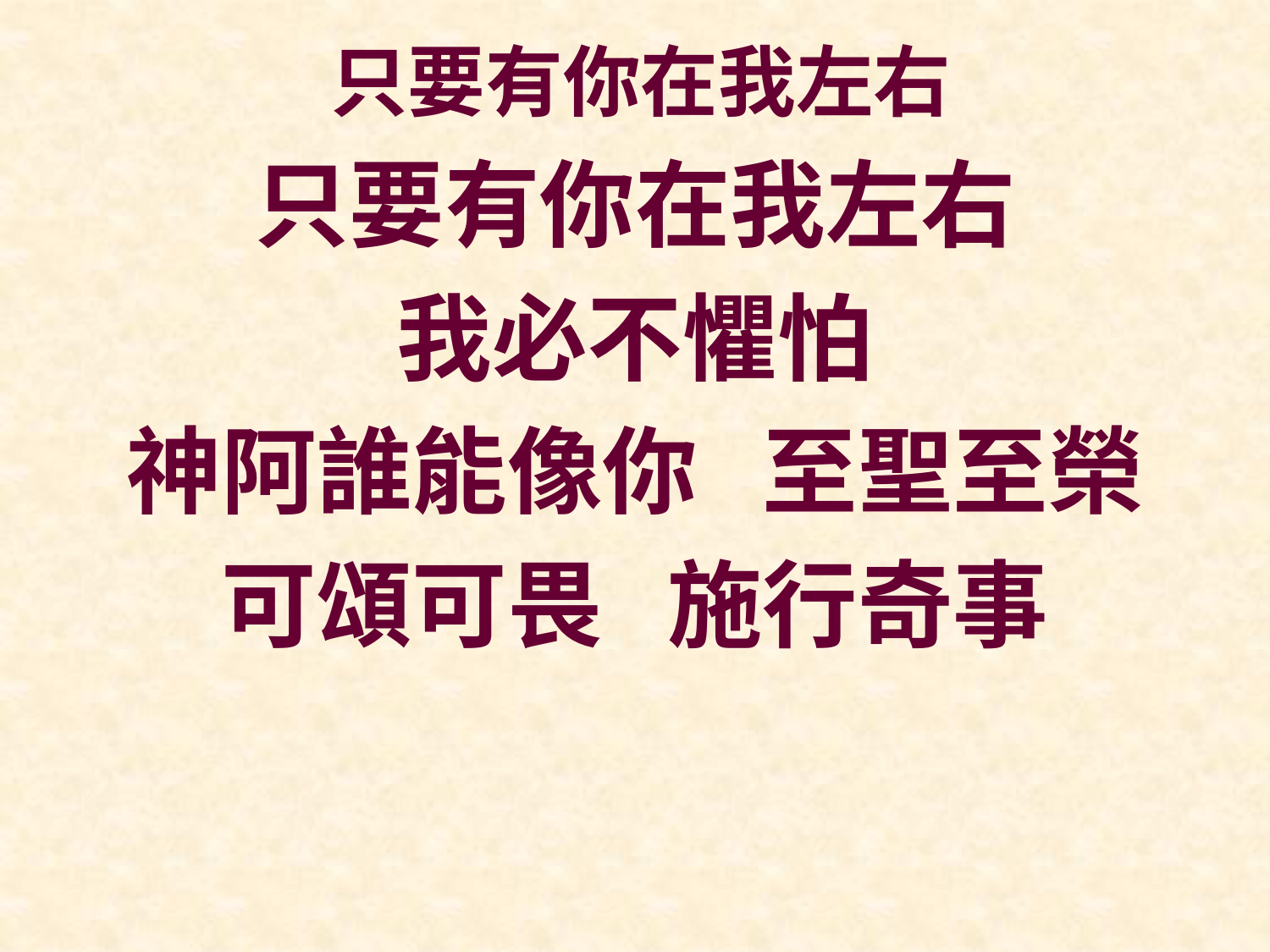

# 只要有你在我左右
只要有你在我左右
我必不懼怕
神阿誰能像你   至聖至榮
可頌可畏   施行奇事